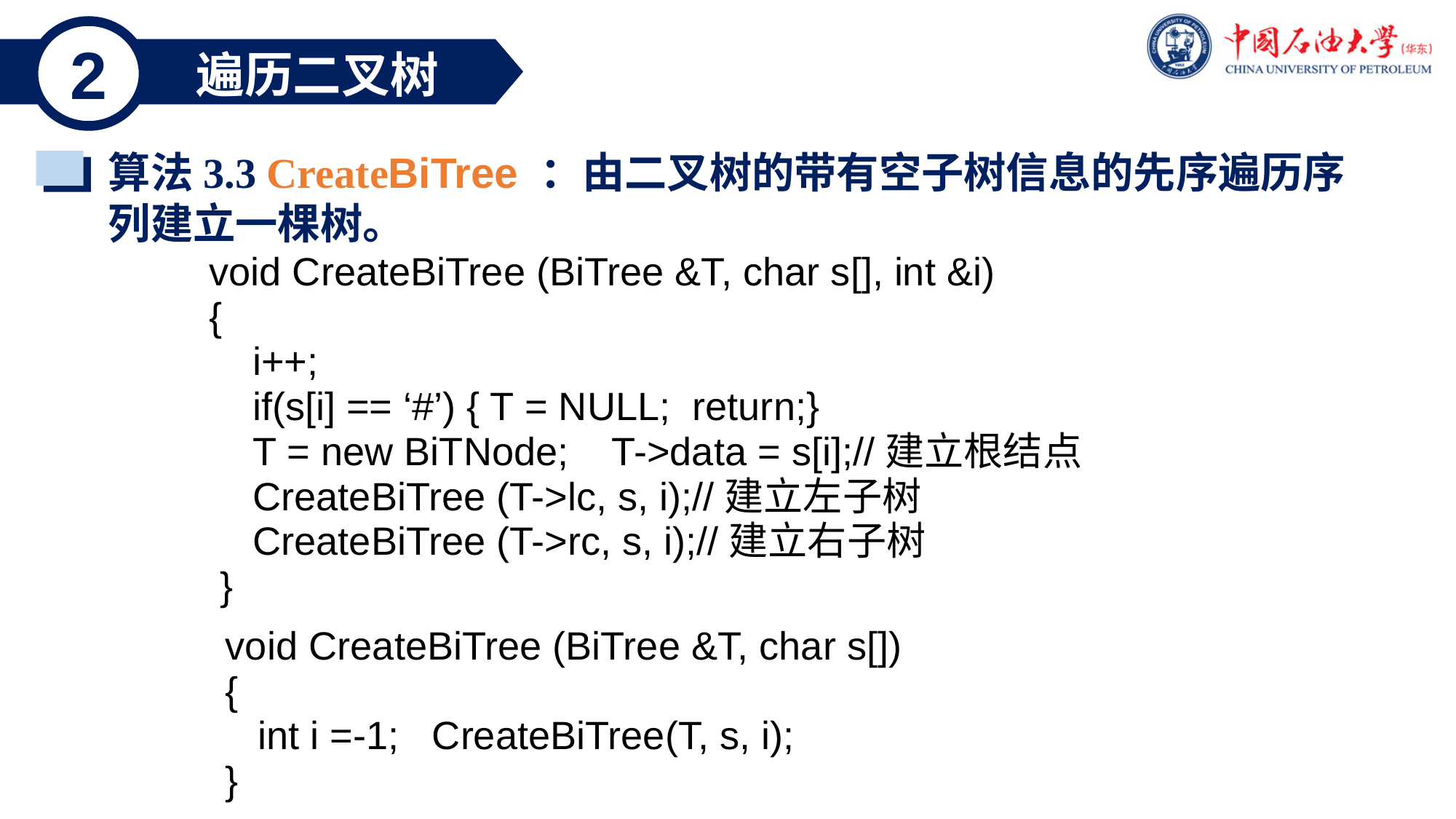

2
遍历二叉树
算法3.3 CreateBiTree ：由二叉树的带有空子树信息的先序遍历序列建立一棵树。

void CreateBiTree (BiTree &T, char s[], int &i)
{
    i++;
    if(s[i] == ‘#’) { T = NULL;  return;}
    T = new BiTNode;    T->data = s[i];//建立根结点
    CreateBiTree (T->lc, s, i);//建立左子树
    CreateBiTree (T->rc, s, i);//建立右子树
 }
void CreateBiTree (BiTree &T, char s[])
{
   int i =-1;   CreateBiTree(T, s, i);
}